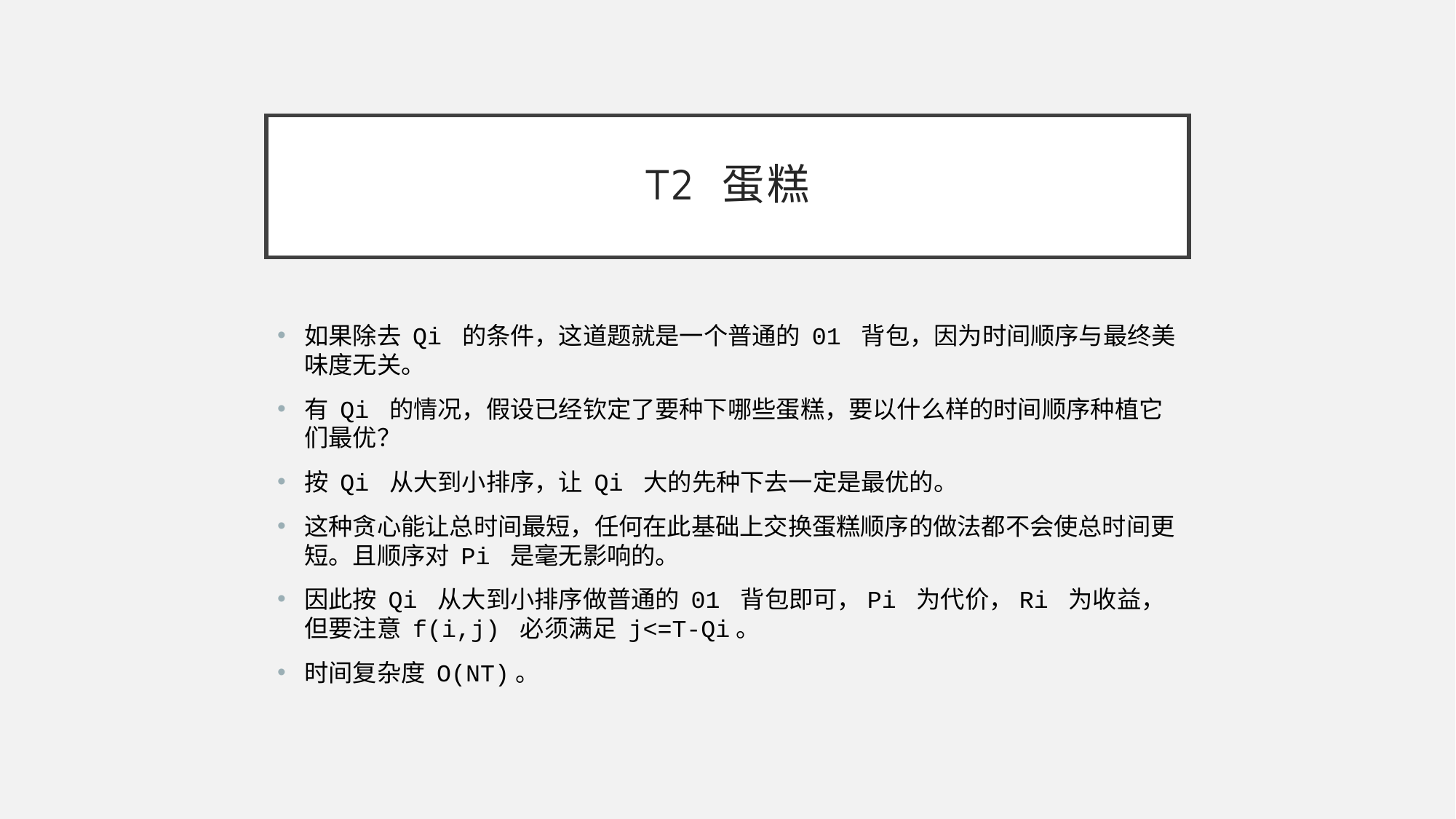

# T2 蛋糕
如果除去 Qi 的条件，这道题就是一个普通的 01 背包，因为时间顺序与最终美味度无关。
有 Qi 的情况，假设已经钦定了要种下哪些蛋糕，要以什么样的时间顺序种植它们最优？
按 Qi 从大到小排序，让 Qi 大的先种下去一定是最优的。
这种贪心能让总时间最短，任何在此基础上交换蛋糕顺序的做法都不会使总时间更短。且顺序对 Pi 是毫无影响的。
因此按 Qi 从大到小排序做普通的 01 背包即可，Pi 为代价，Ri 为收益，但要注意 f(i,j) 必须满足 j<=T-Qi。
时间复杂度 O(NT)。